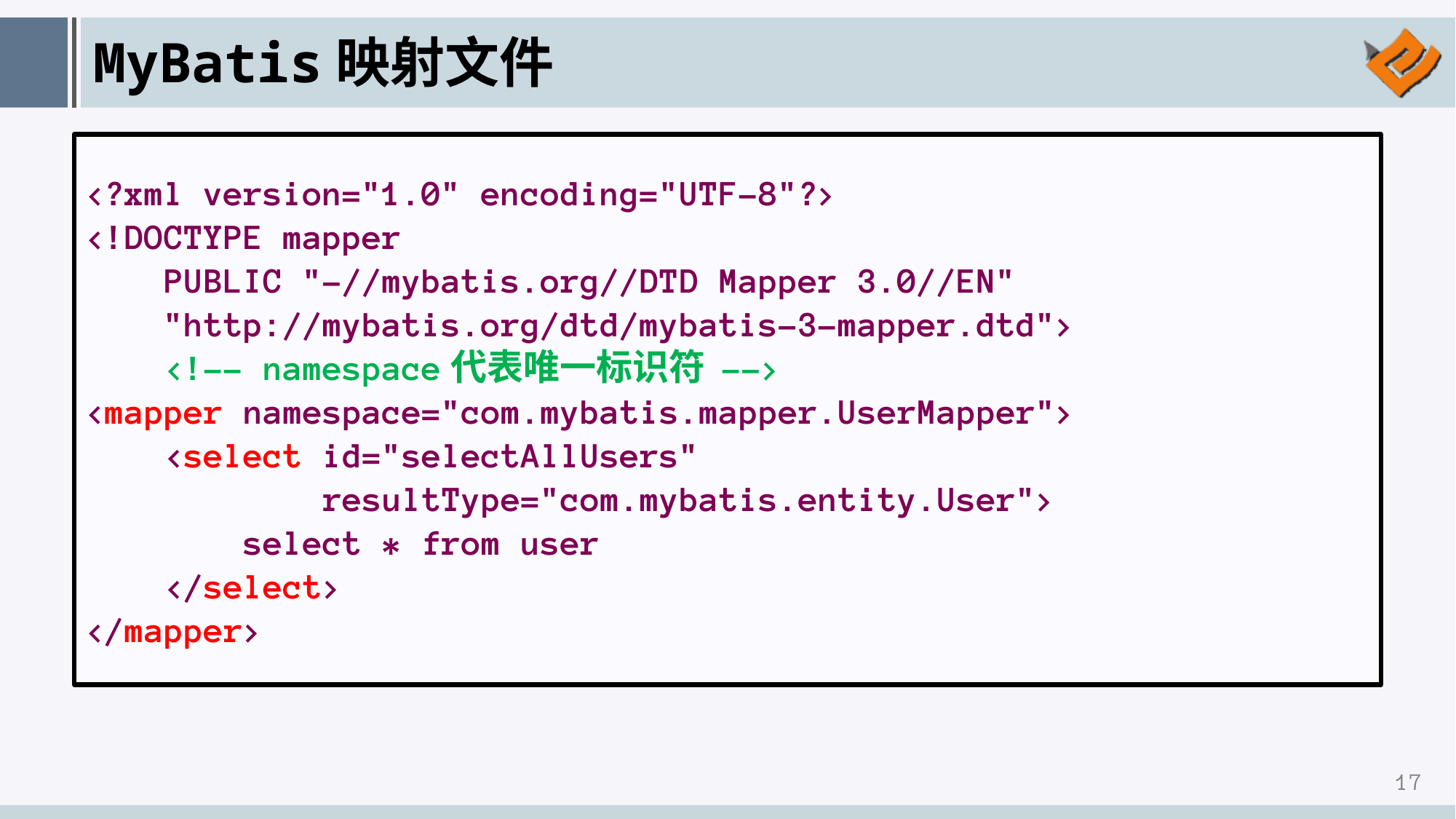

# MyBatis映射文件
<?xml version="1.0" encoding="UTF-8"?>
<!DOCTYPE mapper
    PUBLIC "-//mybatis.org//DTD Mapper 3.0//EN"
    "http://mybatis.org/dtd/mybatis-3-mapper.dtd">
    <!-- namespace代表唯一标识符 -->
<mapper namespace="com.mybatis.mapper.UserMapper">
    <select id="selectAllUsers"
            resultType="com.mybatis.entity.User">
        select * from user
    </select>
</mapper>